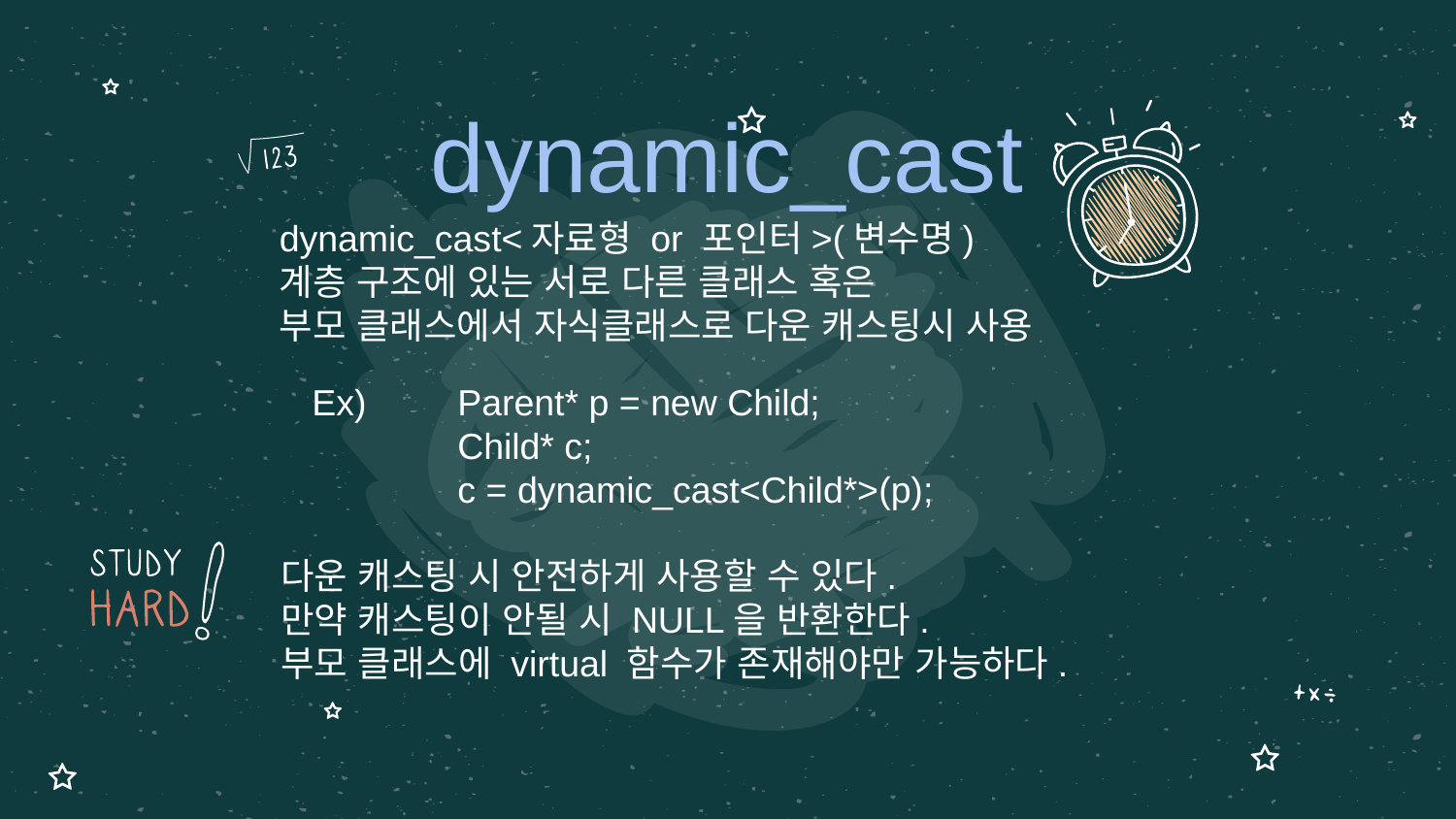

# dynamic_cast

dynamic_cast<자료형 or 포인터>(변수명)
계층 구조에 있는 서로 다른 클래스 혹은
부모 클래스에서 자식클래스로 다운 캐스팅시 사용

Ex)	Parent* p = new Child;
	Child* c;
	c = dynamic_cast<Child*>(p);

다운 캐스팅 시 안전하게 사용할 수 있다.
만약 캐스팅이 안될 시 NULL을 반환한다.
부모 클래스에 virtual 함수가 존재해야만 가능하다.